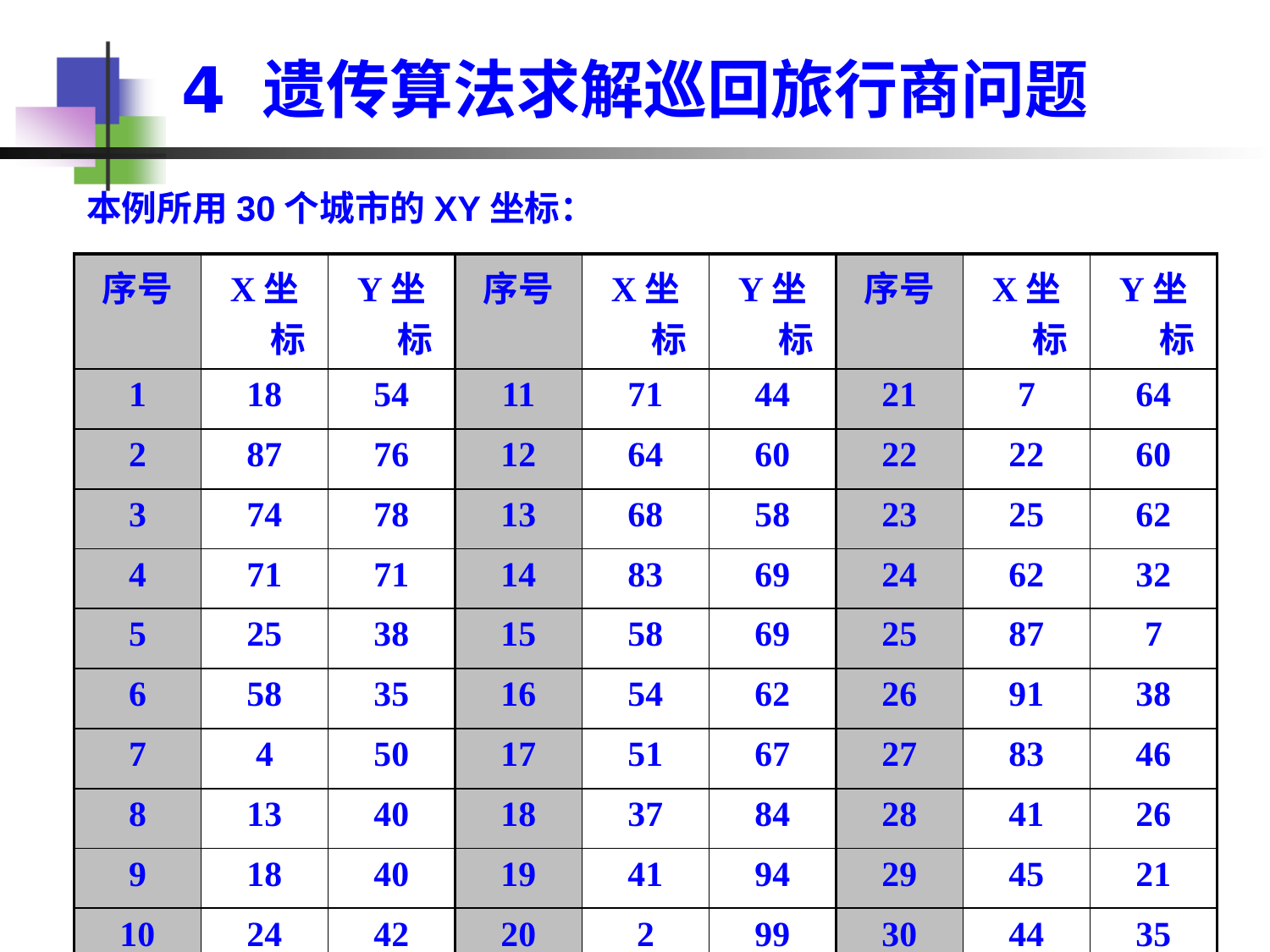

# 4 遗传算法求解巡回旅行商问题
本例所用30个城市的XY坐标：
| 序号 | X坐标 | Y坐标 | 序号 | X坐标 | Y坐标 | 序号 | X坐标 | Y坐标 |
| --- | --- | --- | --- | --- | --- | --- | --- | --- |
| 1 | 18 | 54 | 11 | 71 | 44 | 21 | 7 | 64 |
| 2 | 87 | 76 | 12 | 64 | 60 | 22 | 22 | 60 |
| 3 | 74 | 78 | 13 | 68 | 58 | 23 | 25 | 62 |
| 4 | 71 | 71 | 14 | 83 | 69 | 24 | 62 | 32 |
| 5 | 25 | 38 | 15 | 58 | 69 | 25 | 87 | 7 |
| 6 | 58 | 35 | 16 | 54 | 62 | 26 | 91 | 38 |
| 7 | 4 | 50 | 17 | 51 | 67 | 27 | 83 | 46 |
| 8 | 13 | 40 | 18 | 37 | 84 | 28 | 41 | 26 |
| 9 | 18 | 40 | 19 | 41 | 94 | 29 | 45 | 21 |
| 10 | 24 | 42 | 20 | 2 | 99 | 30 | 44 | 35 |